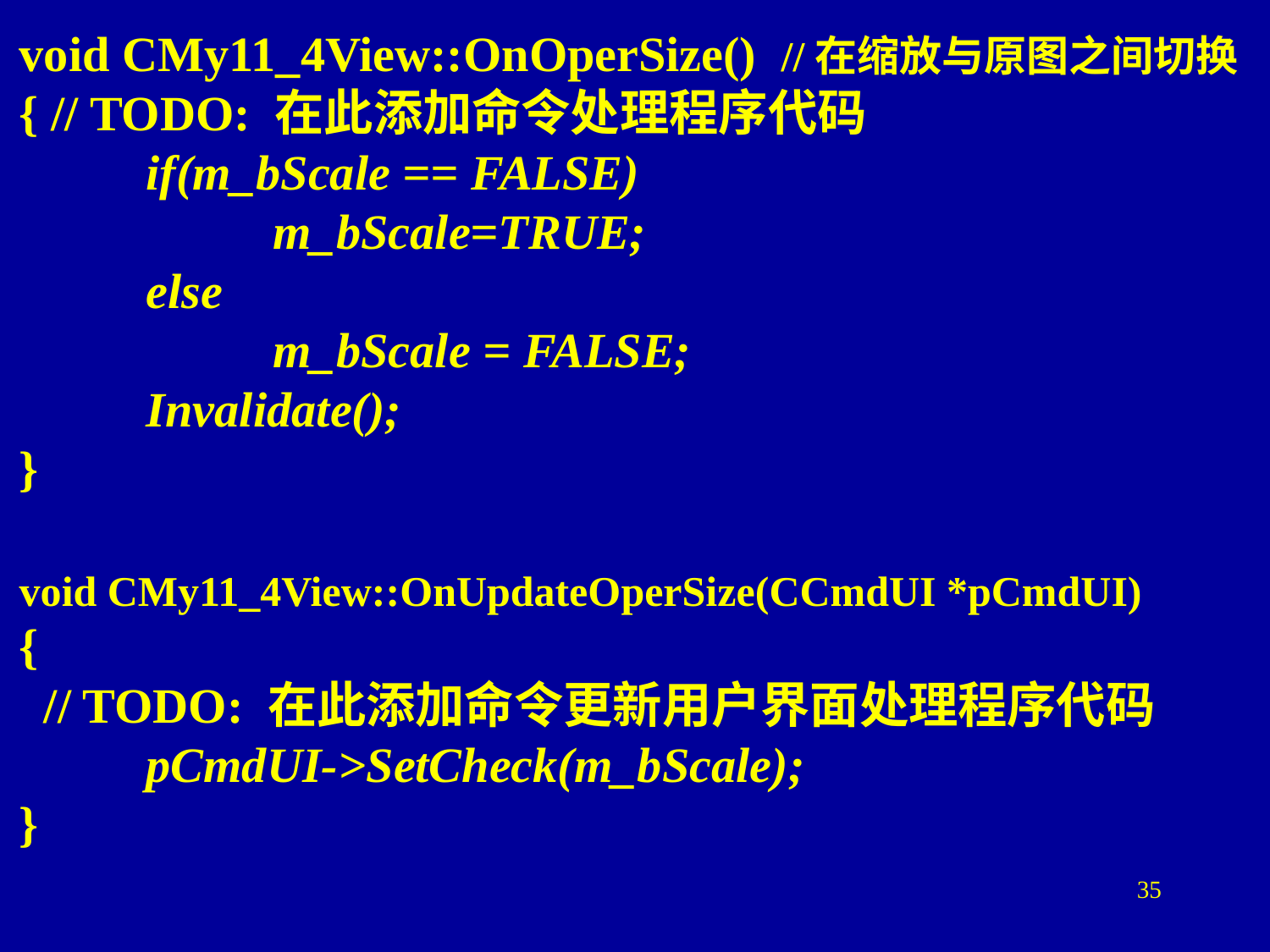

void CMy11_4View::OnOperSize()	//在缩放与原图之间切换
{ // TODO: 在此添加命令处理程序代码
	if(m_bScale == FALSE)
		m_bScale=TRUE;
	else
		m_bScale = FALSE;
	Invalidate();
}

void CMy11_4View::OnUpdateOperSize(CCmdUI *pCmdUI)
{
  // TODO: 在此添加命令更新用户界面处理程序代码
	pCmdUI->SetCheck(m_bScale);
}
35